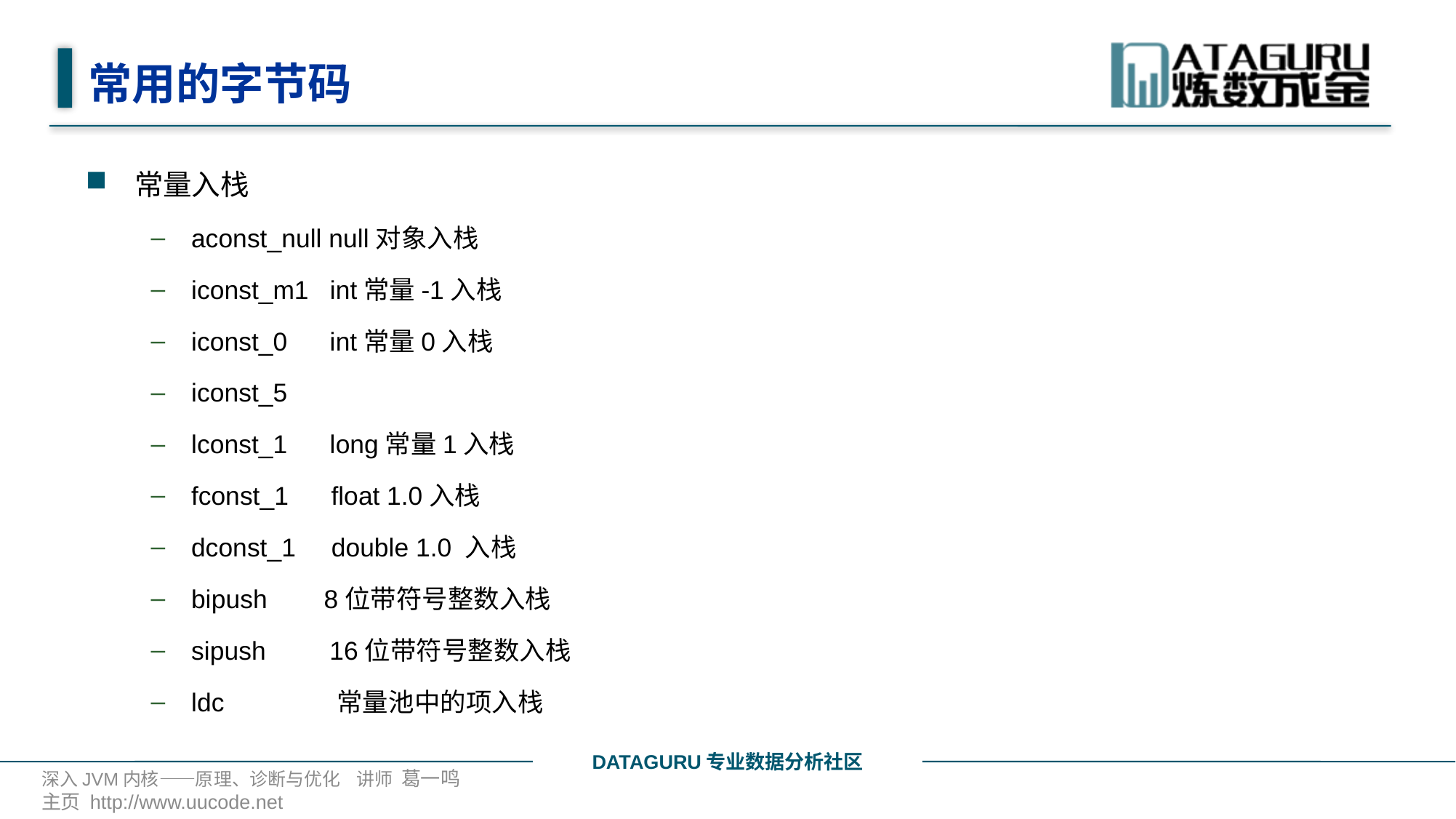

# 常用的字节码
常量入栈
aconst_null null对象入栈
iconst_m1   int常量-1入栈
iconst_0      int常量0入栈
iconst_5
lconst_1      long常量1入栈
fconst_1      float 1.0入栈
dconst_1     double 1.0 入栈
bipush        8位带符号整数入栈
sipush         16位带符号整数入栈
ldc               常量池中的项入栈